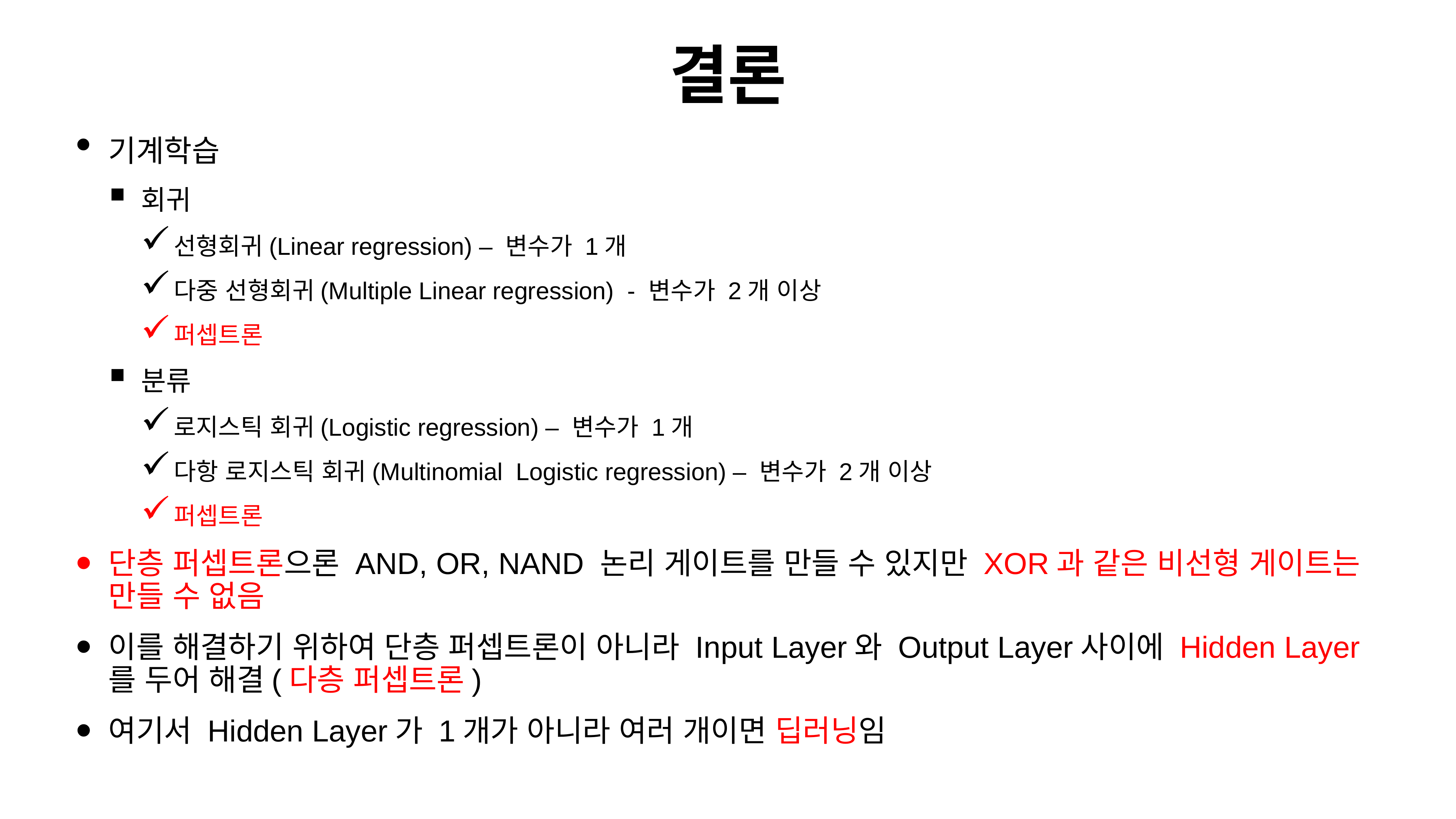

# 결론
기계학습
회귀
선형회귀(Linear regression) – 변수가 1개
다중 선형회귀(Multiple Linear regression)  - 변수가 2개 이상
퍼셉트론
분류
로지스틱 회귀(Logistic regression) – 변수가 1개
다항 로지스틱 회귀(Multinomial  Logistic regression) – 변수가 2개 이상
퍼셉트론
단층 퍼셉트론으론 AND, OR, NAND 논리 게이트를 만들 수 있지만 XOR과 같은 비선형 게이트는 만들 수 없음
이를 해결하기 위하여 단층 퍼셉트론이 아니라 Input Layer와 Output Layer사이에 Hidden Layer를 두어 해결(다층 퍼셉트론)
여기서 Hidden Layer가 1개가 아니라 여러 개이면 딥러닝임